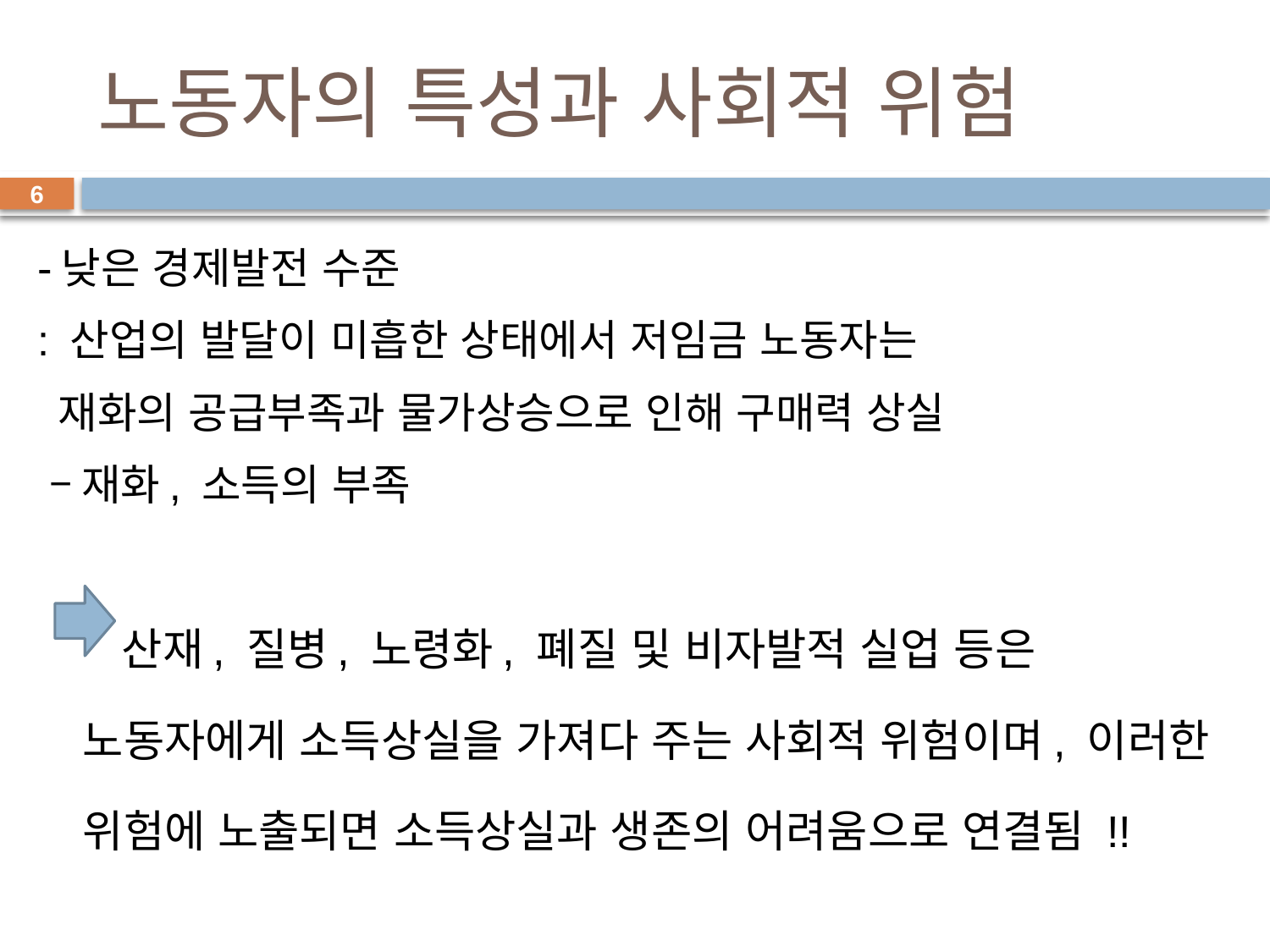

# 노동자의 특성과 사회적 위험
6
-낮은 경제발전 수준
: 산업의 발달이 미흡한 상태에서 저임금 노동자는
 재화의 공급부족과 물가상승으로 인해 구매력 상실
 –재화, 소득의 부족

      산재, 질병, 노령화, 폐질 및 비자발적 실업 등은 노동자에게 소득상실을 가져다 주는 사회적 위험이며, 이러한 위험에 노출되면 소득상실과 생존의 어려움으로 연결됨 !!